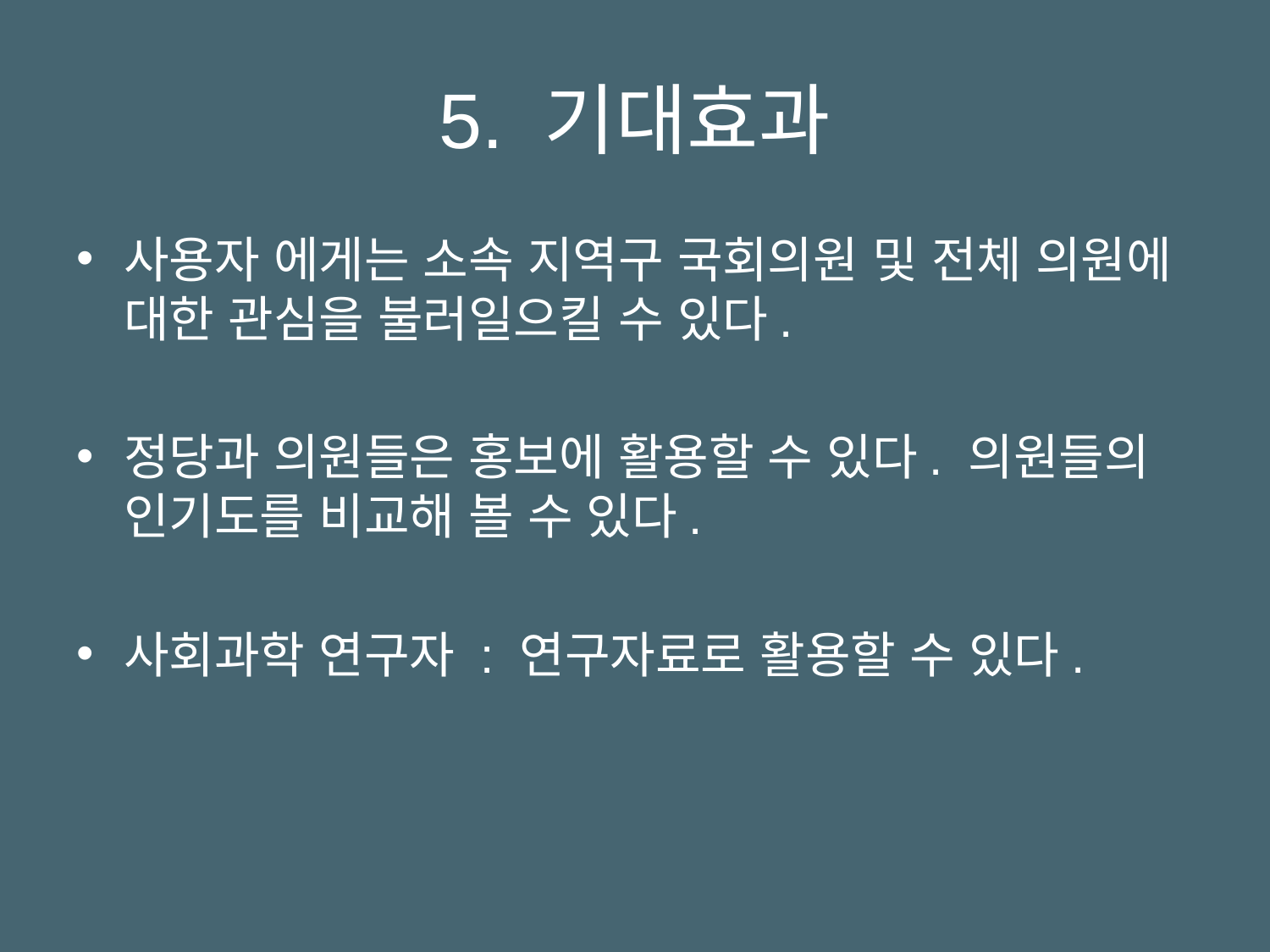

# 5. 기대효과
사용자 에게는 소속 지역구 국회의원 및 전체 의원에 대한 관심을 불러일으킬 수 있다.

정당과 의원들은 홍보에 활용할 수 있다. 의원들의 인기도를 비교해 볼 수 있다.

사회과학 연구자 : 연구자료로 활용할 수 있다.